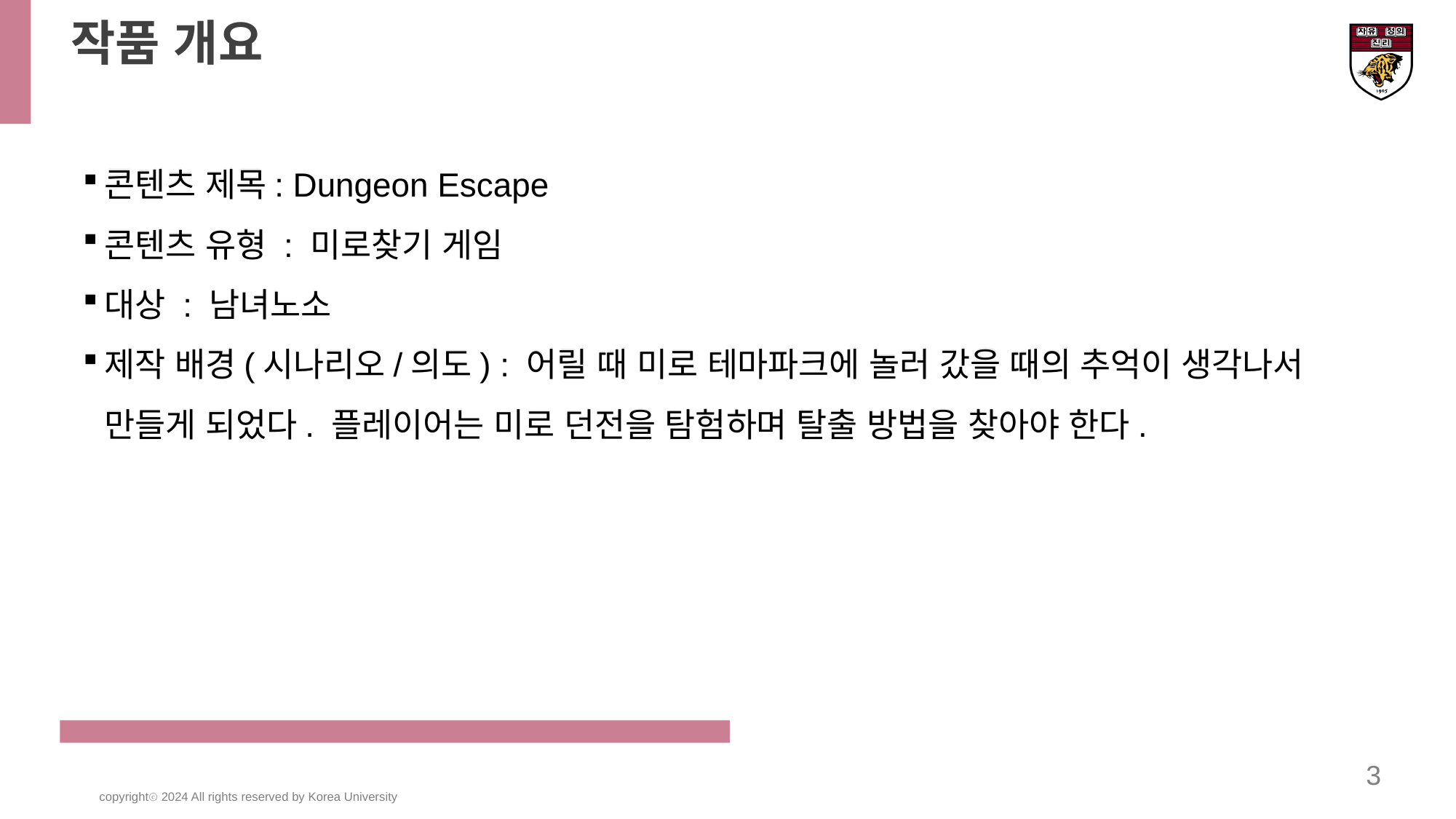

작품 개요
콘텐츠 제목: Dungeon Escape
콘텐츠 유형 : 미로찾기 게임
대상 : 남녀노소
제작 배경(시나리오/의도) : 어릴 때 미로 테마파크에 놀러 갔을 때의 추억이 생각나서 만들게 되었다. 플레이어는 미로 던전을 탐험하며 탈출 방법을 찾아야 한다.